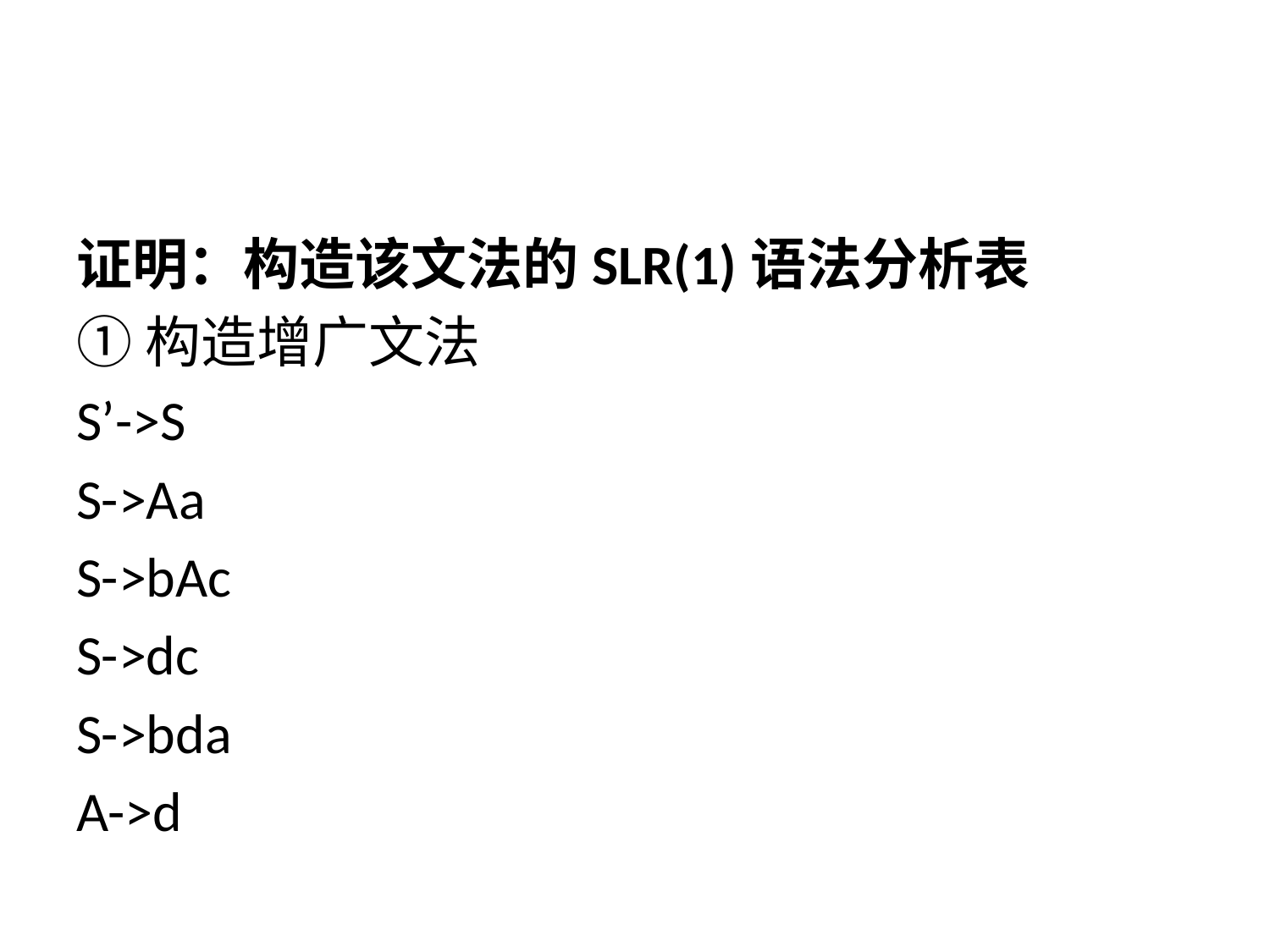

#
证明：构造该文法的SLR(1)语法分析表
①构造增广文法
S’->S
S->Aa
S->bAc
S->dc
S->bda
A->d